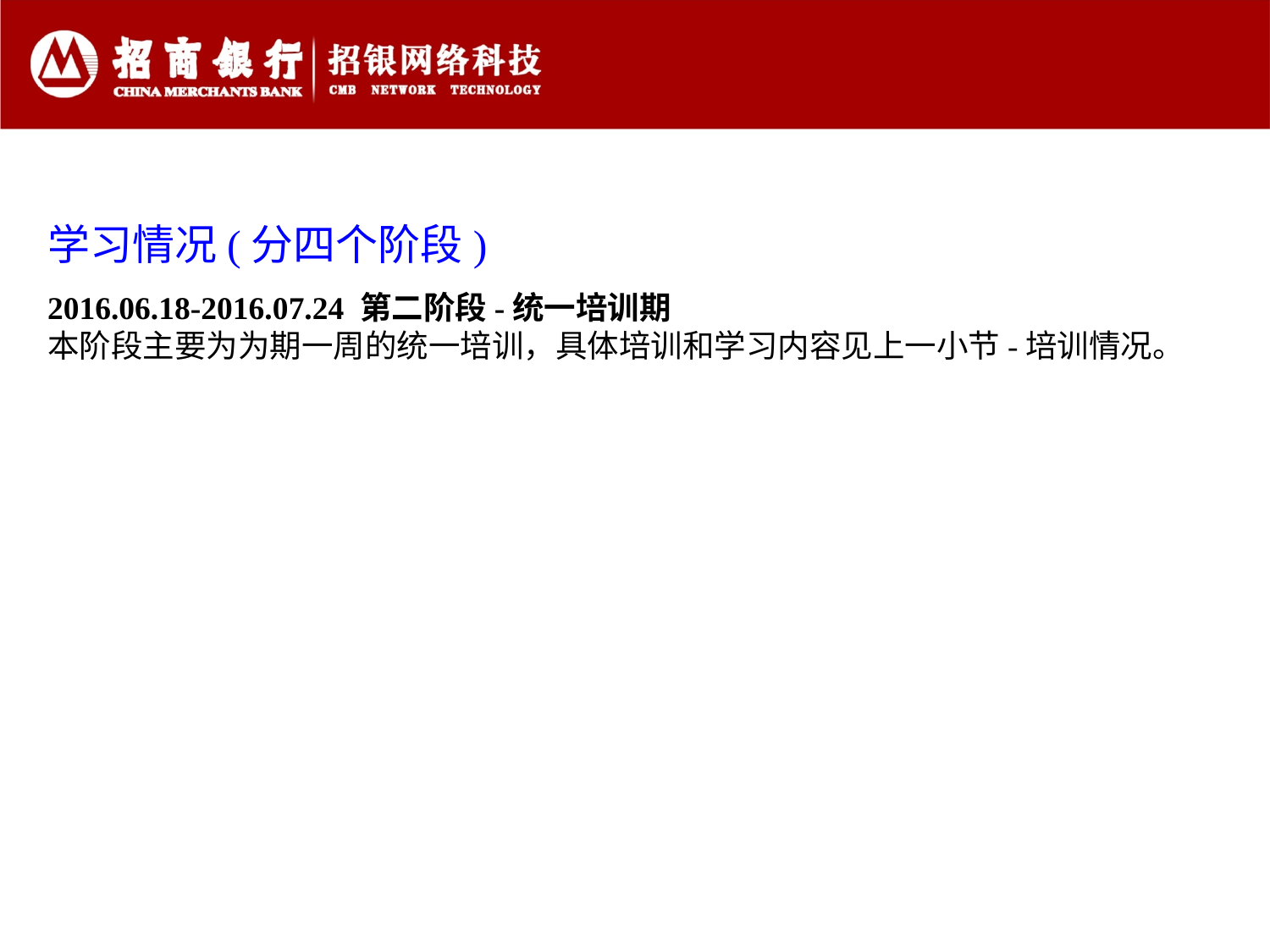

学习情况(分四个阶段)
2016.06.18-2016.07.24 第二阶段-统一培训期
本阶段主要为为期一周的统一培训，具体培训和学习内容见上一小节-培训情况。